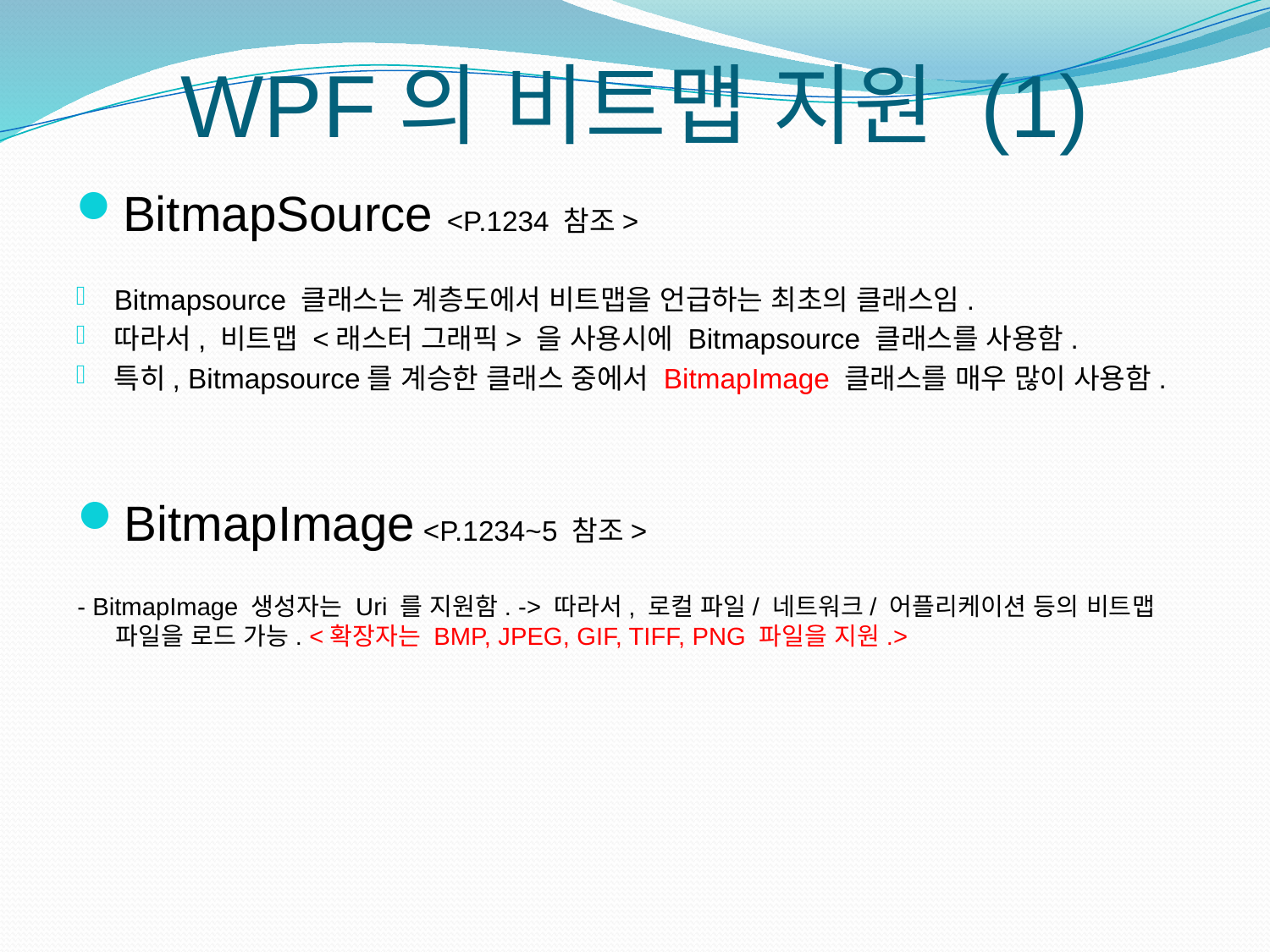

# WPF의 비트맵 지원 (1)
BitmapSource <P.1234 참조>

Bitmapsource 클래스는 계층도에서 비트맵을 언급하는 최초의 클래스임.
따라서, 비트맵 <래스터 그래픽> 을 사용시에 Bitmapsource 클래스를 사용함.
특히, Bitmapsource를 계승한 클래스 중에서 BitmapImage 클래스를 매우 많이 사용함.
BitmapImage <P.1234~5 참조>

- BitmapImage 생성자는 Uri 를 지원함. -> 따라서, 로컬 파일/ 네트워크/ 어플리케이션 등의 비트맵 파일을 로드 가능. <확장자는 BMP, JPEG, GIF, TIFF, PNG 파일을 지원.>